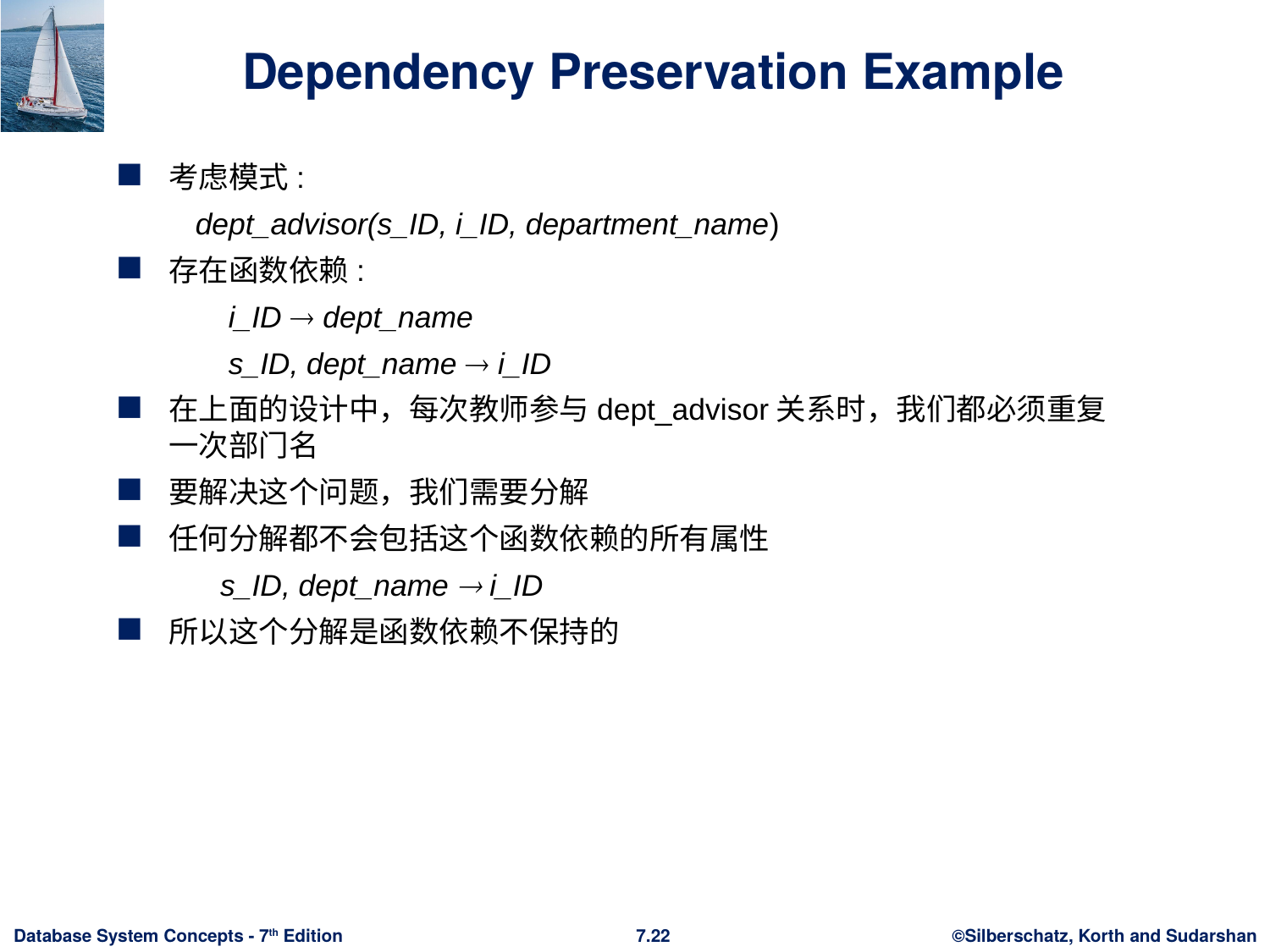

# Dependency Preservation Example
考虑模式:
         dept_advisor(s_ID, i_ID, department_name)
存在函数依赖:
             i_ID → dept_name
             s_ID, dept_name → i_ID
在上面的设计中，每次教师参与dept_advisor关系时，我们都必须重复一次部门名
要解决这个问题，我们需要分解
任何分解都不会包括这个函数依赖的所有属性
            s_ID, dept_name → i_ID
所以这个分解是函数依赖不保持的